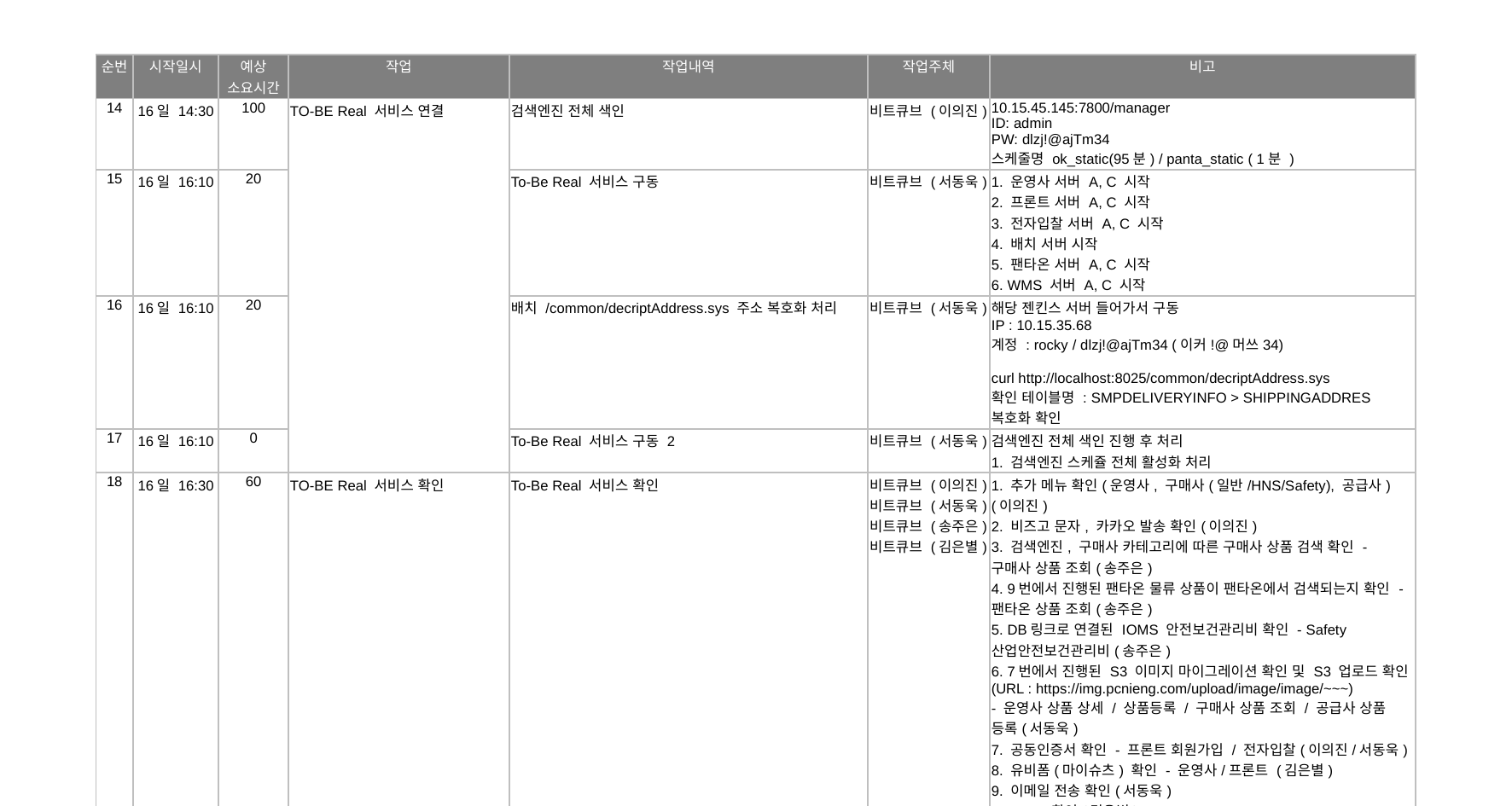

| 순번 | 시작일시 | 예상 소요시간 | 작업 | 작업내역 | 작업주체 | 비고 |
| --- | --- | --- | --- | --- | --- | --- |
| 14 | 16일 14:30 | 100 | TO-BE Real 서비스 연결 | 검색엔진 전체 색인 | 비트큐브 (이의진) | 10.15.45.145:7800/manager ID: admin PW: dlzj!@ajTm34 스케줄명 ok\_static(95분) / panta\_static ( 1분 ) |
| 15 | 16일 16:10 | 20 |  | To-Be Real 서비스 구동 | 비트큐브 (서동욱) | 1. 운영사 서버 A, C 시작 2. 프론트 서버 A, C 시작 3. 전자입찰 서버 A, C 시작 4. 배치 서버 시작 5. 팬타온 서버 A, C 시작 6. WMS 서버 A, C 시작 |
| 16 | 16일 16:10 | 20 |  | 배치 /common/decriptAddress.sys 주소 복호화 처리 | 비트큐브 (서동욱) | 해당 젠킨스 서버 들어가서 구동 IP : 10.15.35.68 계정 : rocky / dlzj!@ajTm34 (이커!@머쓰34) curl http://localhost:8025/common/decriptAddress.sys 확인 테이블명 : SMPDELIVERYINFO > SHIPPINGADDRES 복호화 확인 |
| 17 | 16일 16:10 | 0 |  | To-Be Real 서비스 구동 2 | 비트큐브 (서동욱) | 검색엔진 전체 색인 진행 후 처리 1. 검색엔진 스케쥴 전체 활성화 처리 |
| 18 | 16일 16:30 | 60 | TO-BE Real 서비스 확인 | To-Be Real 서비스 확인 | 비트큐브 (이의진) 비트큐브 (서동욱) 비트큐브 (송주은) 비트큐브 (김은별) | 1. 추가 메뉴 확인(운영사, 구매사(일반/HNS/Safety), 공급사) (이의진) 2. 비즈고 문자, 카카오 발송 확인(이의진) 3. 검색엔진, 구매사 카테고리에 따른 구매사 상품 검색 확인 - 구매사 상품 조회(송주은) 4. 9번에서 진행된 팬타온 물류 상품이 팬타온에서 검색되는지 확인 - 팬타온 상품 조회(송주은) 5. DB링크로 연결된 IOMS 안전보건관리비 확인 - Safety 산업안전보건관리비(송주은) 6. 7번에서 진행된 S3 이미지 마이그레이션 확인 및 S3 업로드 확인 (URL : https://img.pcnieng.com/upload/image/image/~~~) - 운영사 상품 상세 / 상품등록 / 구매사 상품 조회 / 공급사 상품 등록(서동욱) 7. 공동인증서 확인 - 프론트 회원가입 / 전자입찰(이의진/서동욱) 8. 유비폼(마이슈츠) 확인 - 운영사/프론트 (김은별) 9. 이메일 전송 확인(서동욱) 10. ERP 확인(김은별) 11. 전자입찰 SSO 로그인 확인(서동욱) |
| 19 | 16일 17:30 | 0 | 완료 | To-Be Real 서비스 테스트 완료 |  |  |